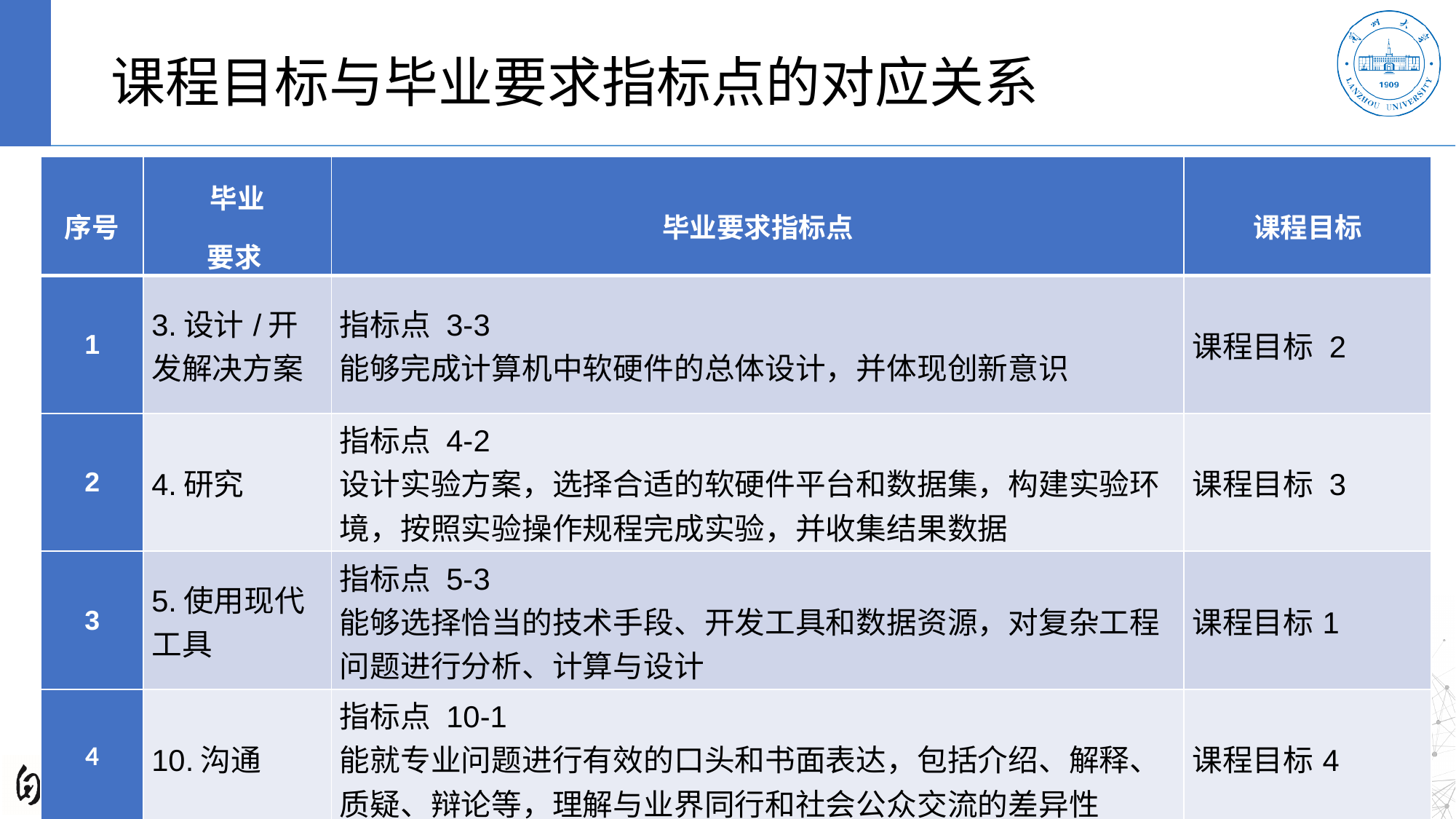

# 课程目标与毕业要求指标点的对应关系
| 序号 | 毕业 要求 | 毕业要求指标点 | 课程目标 |
| --- | --- | --- | --- |
| 1 | 3.设计/开发解决方案 | 指标点 3-3 能够完成计算机中软硬件的总体设计，并体现创新意识 | 课程目标 2 |
| 2 | 4.研究 | 指标点 4-2 设计实验方案，选择合适的软硬件平台和数据集，构建实验环境，按照实验操作规程完成实验，并收集结果数据 | 课程目标 3 |
| 3 | 5.使用现代工具 | 指标点 5-3 能够选择恰当的技术手段、开发工具和数据资源，对复杂工程问题进行分析、计算与设计 | 课程目标1 |
| 4 | 10.沟通 | 指标点 10-1 能就专业问题进行有效的口头和书面表达，包括介绍、解释、质疑、辩论等，理解与业界同行和社会公众交流的差异性 | 课程目标4 |

2020/9/6
9